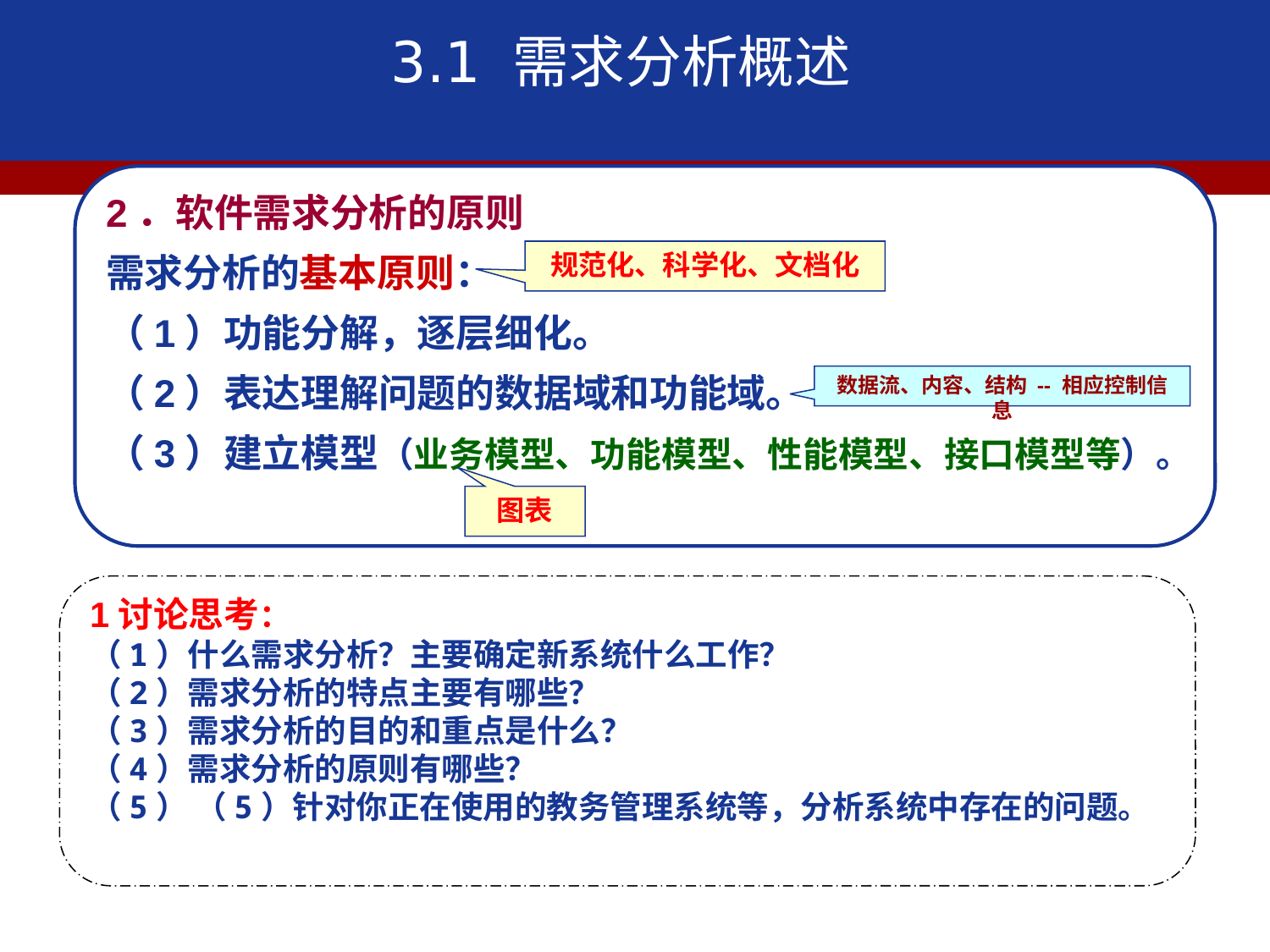

3.1 需求分析概述

2．软件需求分析的原则
需求分析的基本原则：
（1）功能分解，逐层细化。
（2）表达理解问题的数据域和功能域。
（3）建立模型（业务模型、功能模型、性能模型、接口模型等）。

规范化、科学化、文档化
数据流、内容、结构 -- 相应控制信息
图表

1讨论思考：
（1）什么需求分析？主要确定新系统什么工作？
（2）需求分析的特点主要有哪些？
（3）需求分析的目的和重点是什么？
（4）需求分析的原则有哪些？
（5） （5）针对你正在使用的教务管理系统等，分析系统中存在的问题。